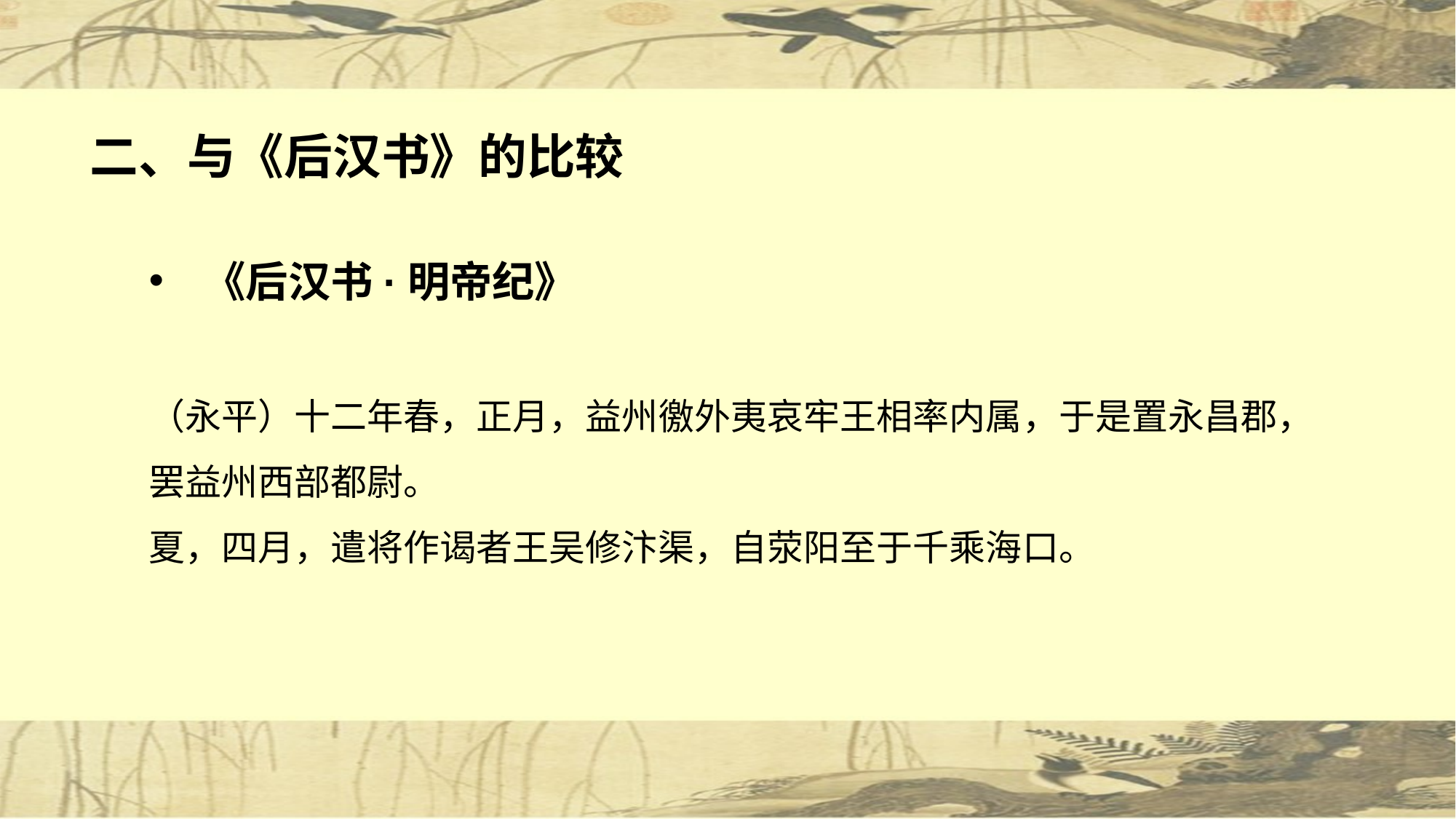

二、与《后汉书》的比较
《后汉书·明帝纪》

（永平）十二年春，正月，益州徼外夷哀牢王相率内属，于是置永昌郡，罢益州西部都尉。
夏，四月，遣将作谒者王吴修汴渠，自荥阳至于千乘海口。